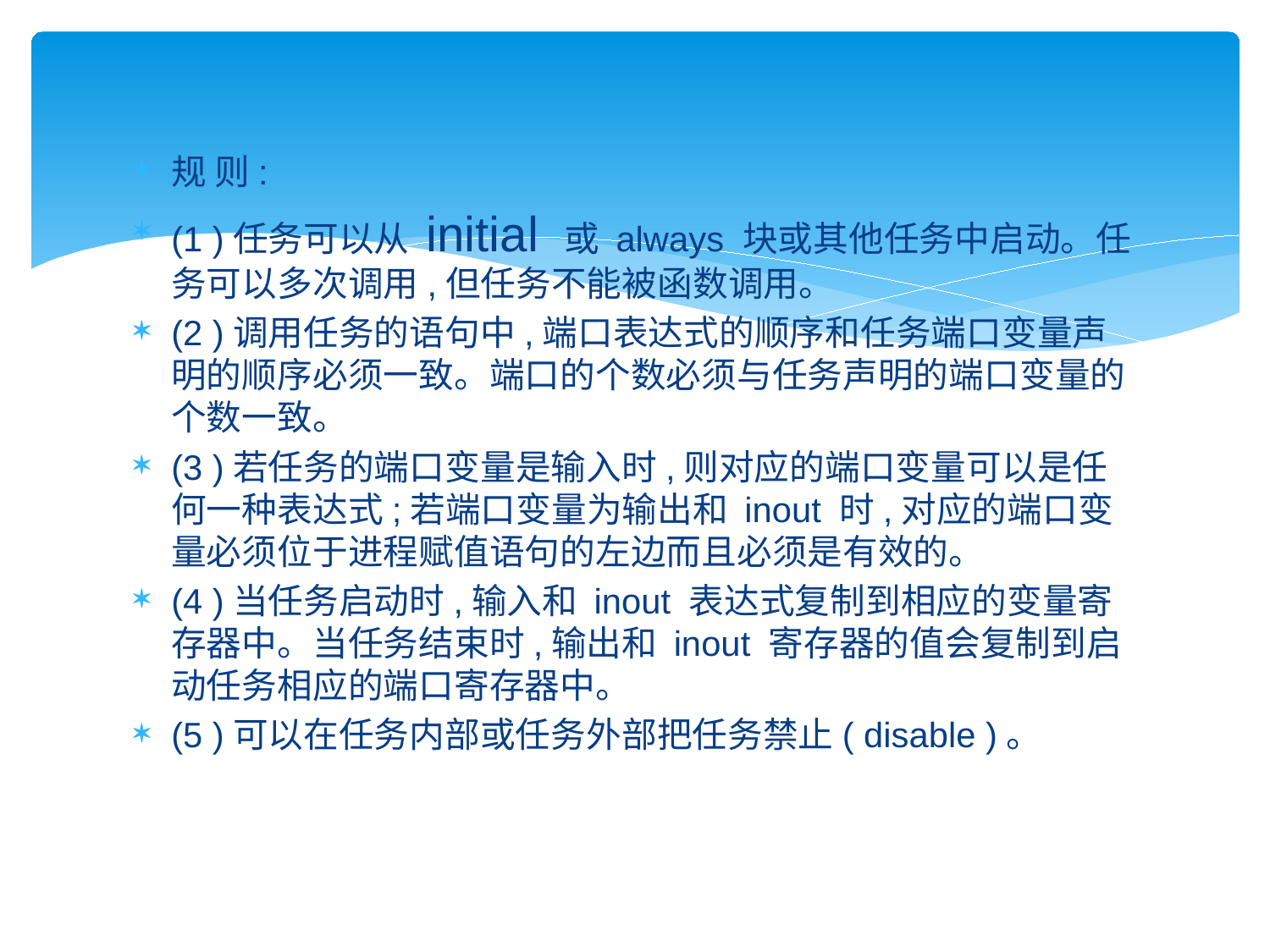

#
规 则:
(1 )任务可以从 initial 或 always 块或其他任务中启动。任务可以多次调用,但任务不能被函数调用。
(2 )调用任务的语句中,端口表达式的顺序和任务端口变量声明的顺序必须一致。端口的个数必须与任务声明的端口变量的个数一致。
(3 )若任务的端口变量是输入时,则对应的端口变量可以是任何一种表达式;若端口变量为输出和 inout 时,对应的端口变量必须位于进程赋值语句的左边而且必须是有效的。
(4 )当任务启动时,输入和 inout 表达式复制到相应的变量寄存器中。当任务结束时,输出和 inout 寄存器的值会复制到启动任务相应的端口寄存器中。
(5 )可以在任务内部或任务外部把任务禁止( disable )。